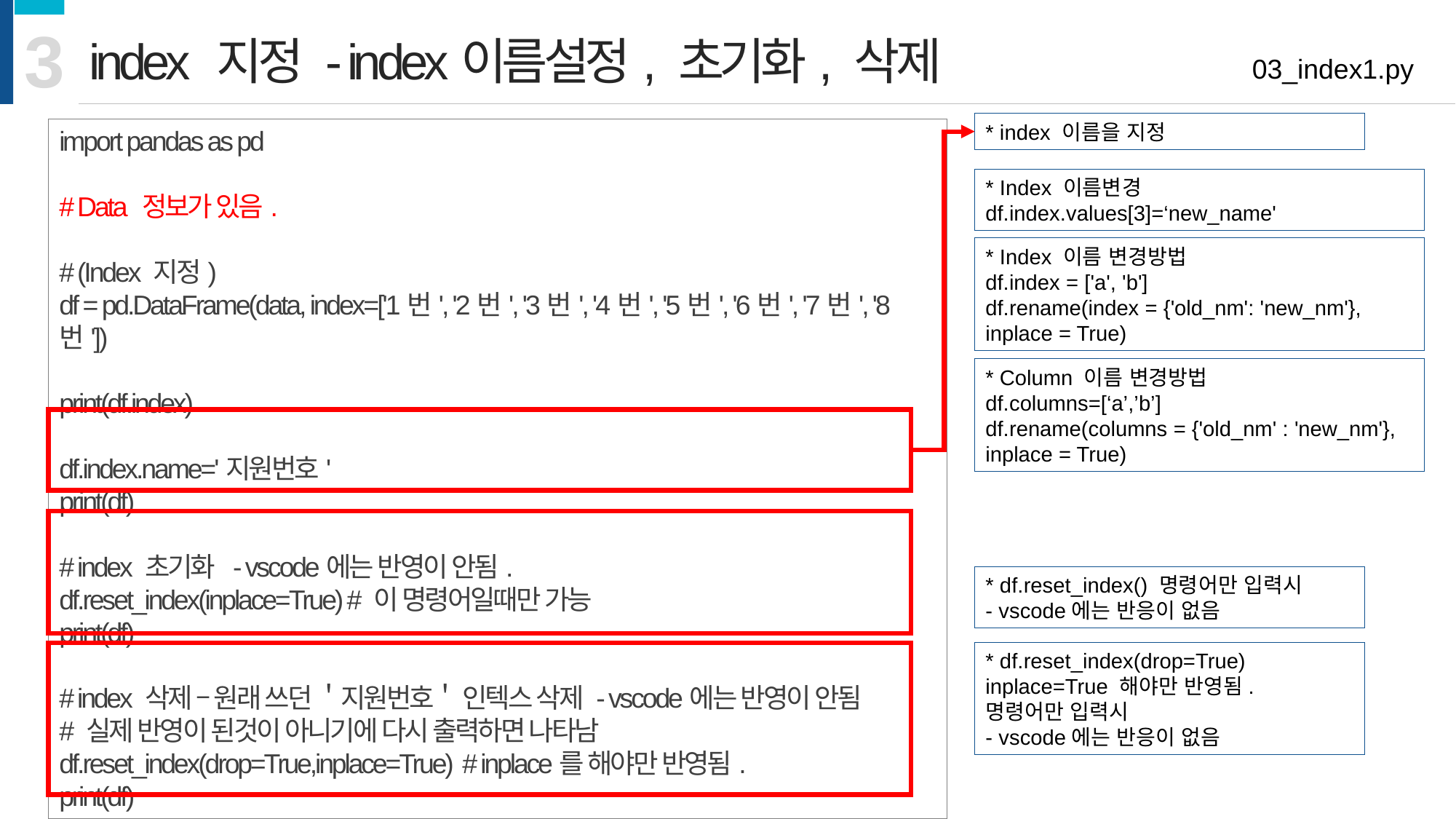

3
index 지정 - index이름설정, 초기화, 삭제
03_index1.py
* index 이름을 지정
import pandas as pd

# Data 정보가 있음.

# (Index 지정)
df = pd.DataFrame(data, index=['1번', '2번', '3번', '4번', '5번', '6번', '7번', '8번'])

print(df.index)

df.index.name='지원번호'
print(df)

# index 초기화  - vscode에는 반영이 안됨.
df.reset_index(inplace=True) # 이 명령어일때만 가능
print(df)

# index 삭제 – 원래 쓰던 ＇지원번호＇ 인텍스 삭제 - vscode에는 반영이 안됨
# 실제 반영이 된것이 아니기에 다시 출력하면 나타남
df.reset_index(drop=True,inplace=True)  # inplace를 해야만 반영됨.
print(df)
* Index 이름변경
df.index.values[3]=‘new_name'
* Index 이름 변경방법
df.index = ['a', 'b']
df.rename(index = {'old_nm': 'new_nm'}, inplace = True)
* Column 이름 변경방법
df.columns=[‘a’,’b’]
df.rename(columns = {'old_nm' : 'new_nm'}, inplace = True)

* df.reset_index() 명령어만 입력시
- vscode에는 반응이 없음
* df.reset_index(drop=True)
inplace=True 해야만 반영됨.
명령어만 입력시
- vscode에는 반응이 없음